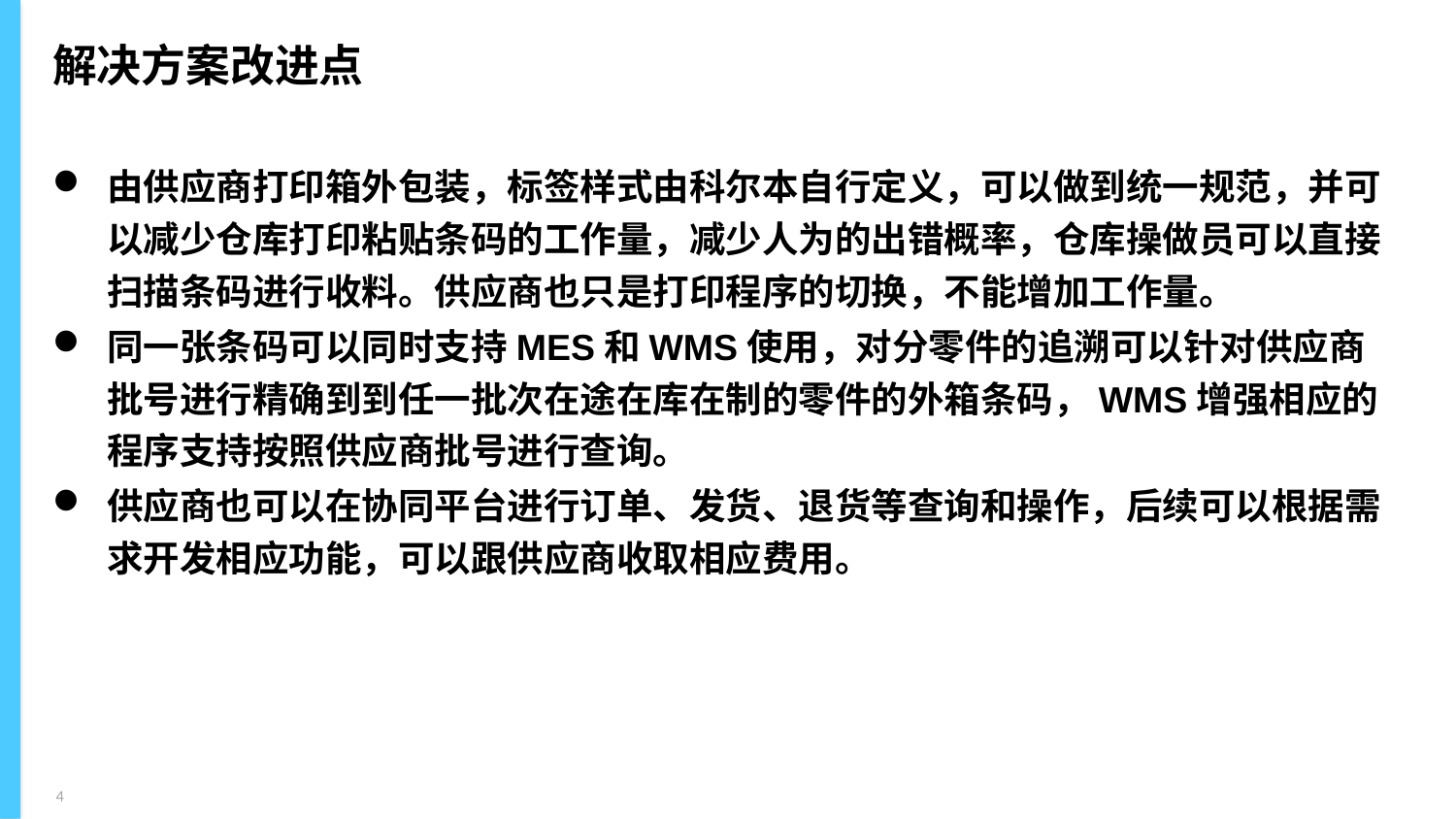

# 解决方案改进点

由供应商打印箱外包装，标签样式由科尔本自行定义，可以做到统一规范，并可以减少仓库打印粘贴条码的工作量，减少人为的出错概率，仓库操做员可以直接扫描条码进行收料。供应商也只是打印程序的切换，不能增加工作量。
同一张条码可以同时支持MES和WMS使用，对分零件的追溯可以针对供应商批号进行精确到到任一批次在途在库在制的零件的外箱条码，WMS增强相应的程序支持按照供应商批号进行查询。
供应商也可以在协同平台进行订单、发货、退货等查询和操作，后续可以根据需求开发相应功能，可以跟供应商收取相应费用。

4